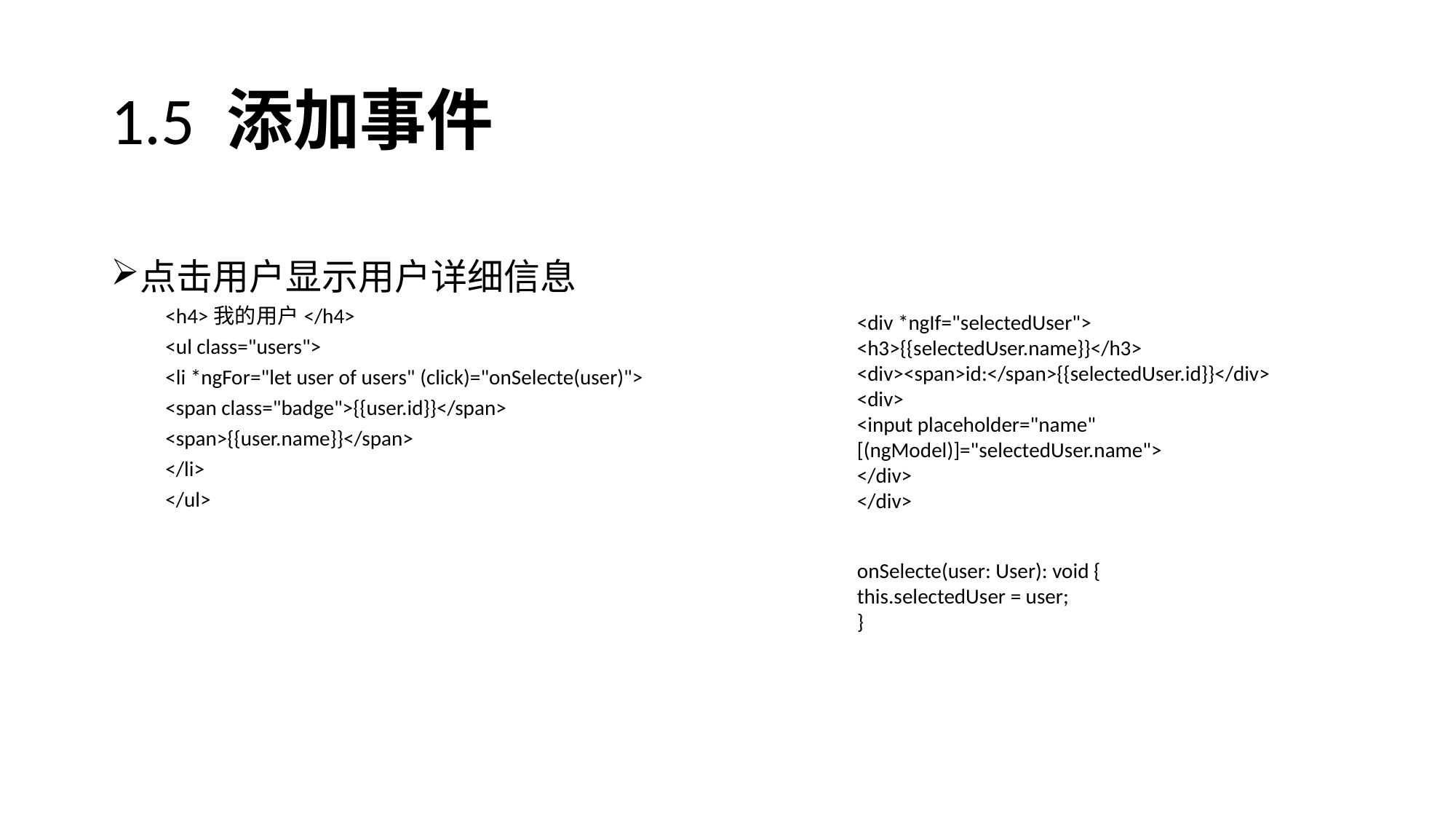

# 1.5 添加事件
点击用户显示用户详细信息
<h4>我的用户</h4>
<ul class="users">
<li *ngFor="let user of users" (click)="onSelecte(user)">
<span class="badge">{{user.id}}</span>
<span>{{user.name}}</span>
</li>
</ul>
<div *ngIf="selectedUser">
<h3>{{selectedUser.name}}</h3>
<div><span>id:</span>{{selectedUser.id}}</div>
<div>
<input placeholder="name" [(ngModel)]="selectedUser.name">
</div>
</div>
onSelecte(user: User): void {
this.selectedUser = user;
}